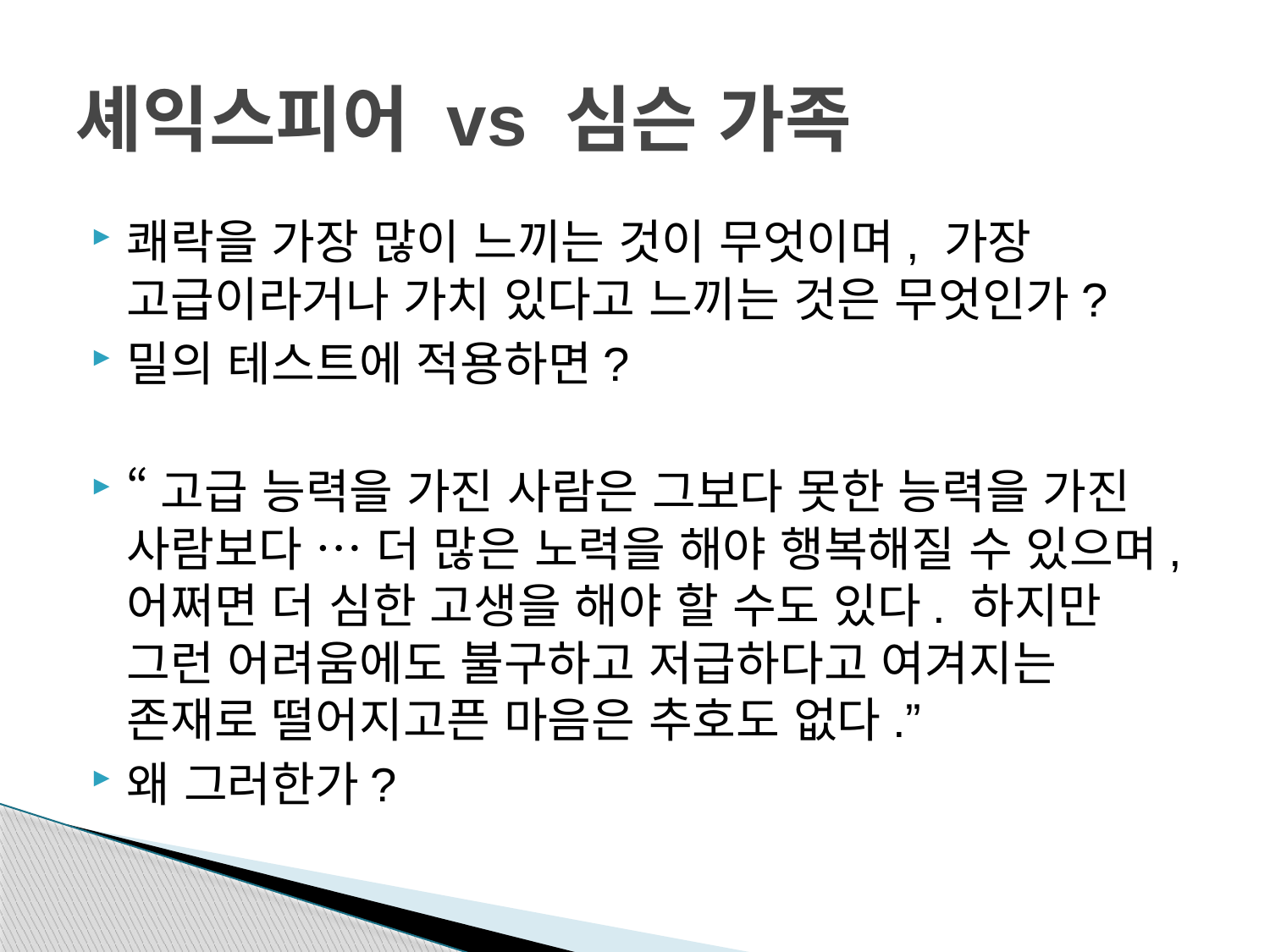

# 셰익스피어 vs 심슨 가족
쾌락을 가장 많이 느끼는 것이 무엇이며, 가장 고급이라거나 가치 있다고 느끼는 것은 무엇인가?
밀의 테스트에 적용하면?

“고급 능력을 가진 사람은 그보다 못한 능력을 가진 사람보다 … 더 많은 노력을 해야 행복해질 수 있으며, 어쩌면 더 심한 고생을 해야 할 수도 있다. 하지만 그런 어려움에도 불구하고 저급하다고 여겨지는 존재로 떨어지고픈 마음은 추호도 없다.”
왜 그러한가?